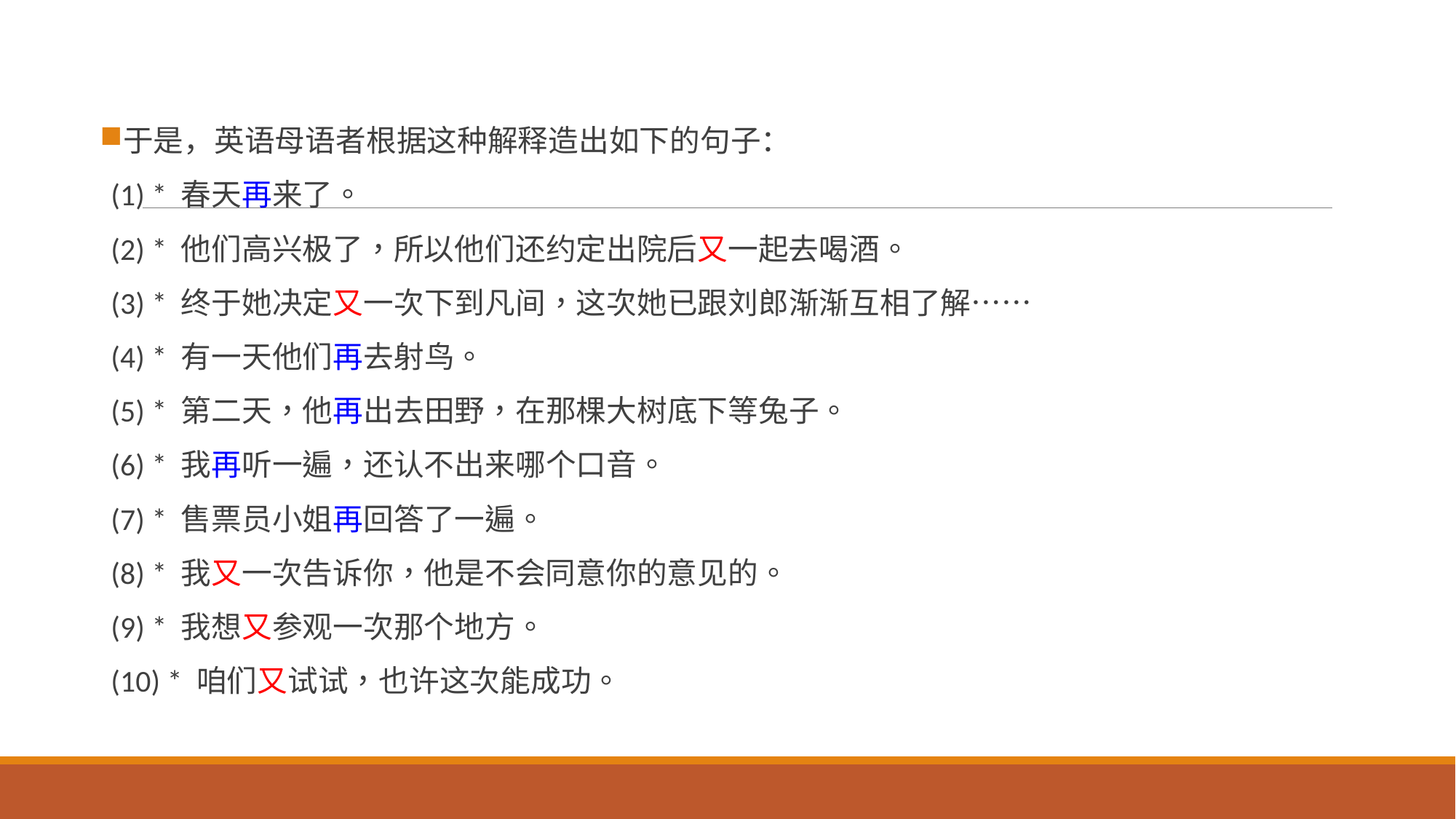

#
于是，英语母语者根据这种解释造出如下的句子：
(1) * 春天再来了。
(2) * 他们高兴极了，所以他们还约定出院后又一起去喝酒。
(3) * 终于她决定又一次下到凡间，这次她已跟刘郎渐渐互相了解……
(4) * 有一天他们再去射鸟。
(5) * 第二天，他再出去田野，在那棵大树底下等兔子。
(6) * 我再听一遍，还认不出来哪个口音。
(7) * 售票员小姐再回答了一遍。
(8) * 我又一次告诉你，他是不会同意你的意见的。
(9) * 我想又参观一次那个地方。
(10) * 咱们又试试，也许这次能成功。